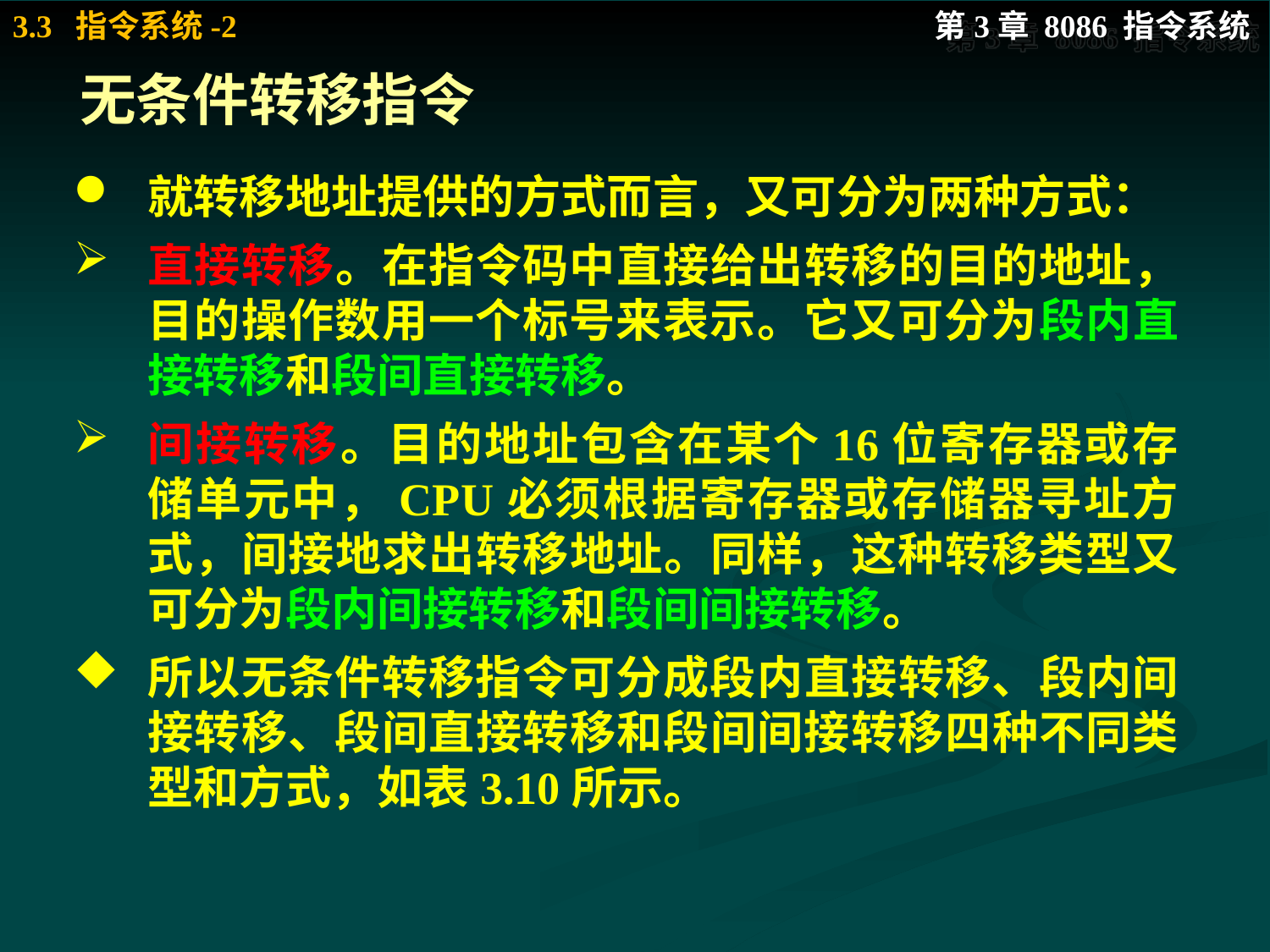

# 无条件转移指令
就转移地址提供的方式而言，又可分为两种方式：
直接转移。在指令码中直接给出转移的目的地址，目的操作数用一个标号来表示。它又可分为段内直接转移和段间直接转移。
间接转移。目的地址包含在某个16位寄存器或存储单元中，CPU必须根据寄存器或存储器寻址方式，间接地求出转移地址。同样，这种转移类型又可分为段内间接转移和段间间接转移。
所以无条件转移指令可分成段内直接转移、段内间接转移、段间直接转移和段间间接转移四种不同类型和方式，如表3.10所示。